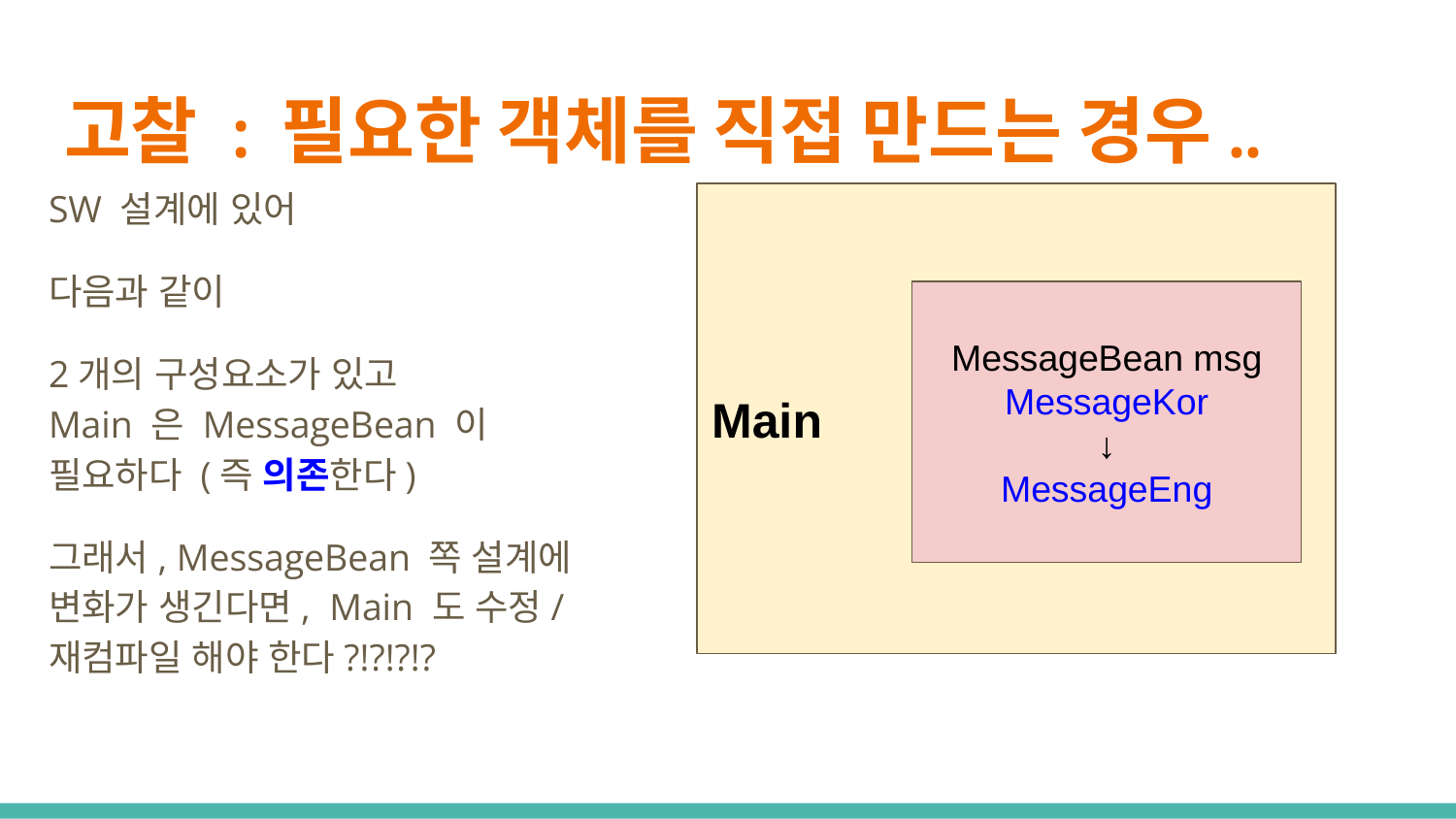

# 고찰 : 필요한 객체를 직접 만드는 경우..
SW 설계에 있어
다음과 같이
2개의 구성요소가 있고
Main 은 MessageBean 이 필요하다 (즉 의존한다)
그래서, MessageBean 쪽 설계에 변화가 생긴다면,  Main 도 수정/ 재컴파일 해야 한다?!?!?!?
Main
MessageBean msg
MessageKor
↓
MessageEng